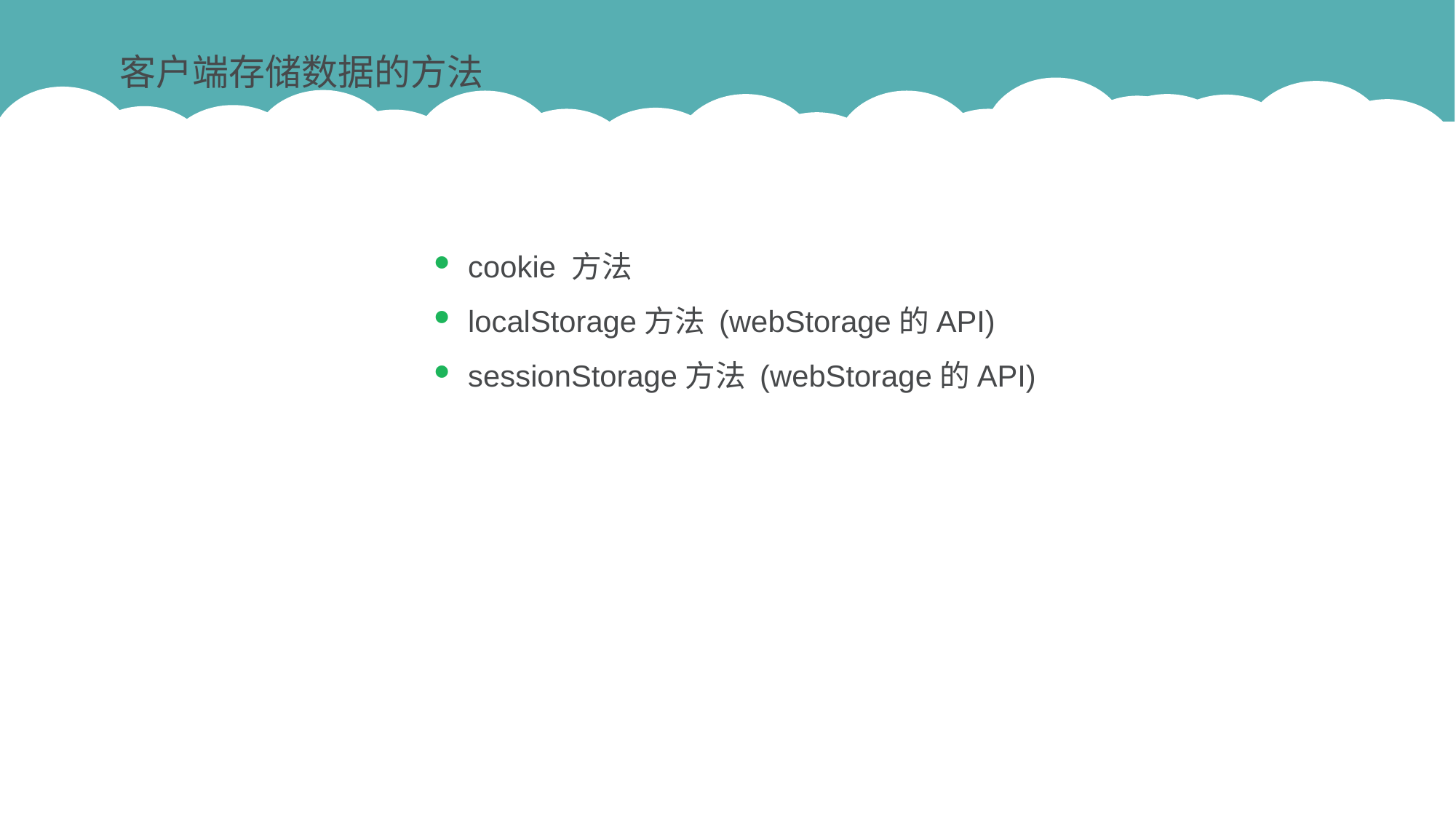

客户端存储数据的方法
cookie 方法
localStorage方法 (webStorage的API)
sessionStorage方法 (webStorage的API)